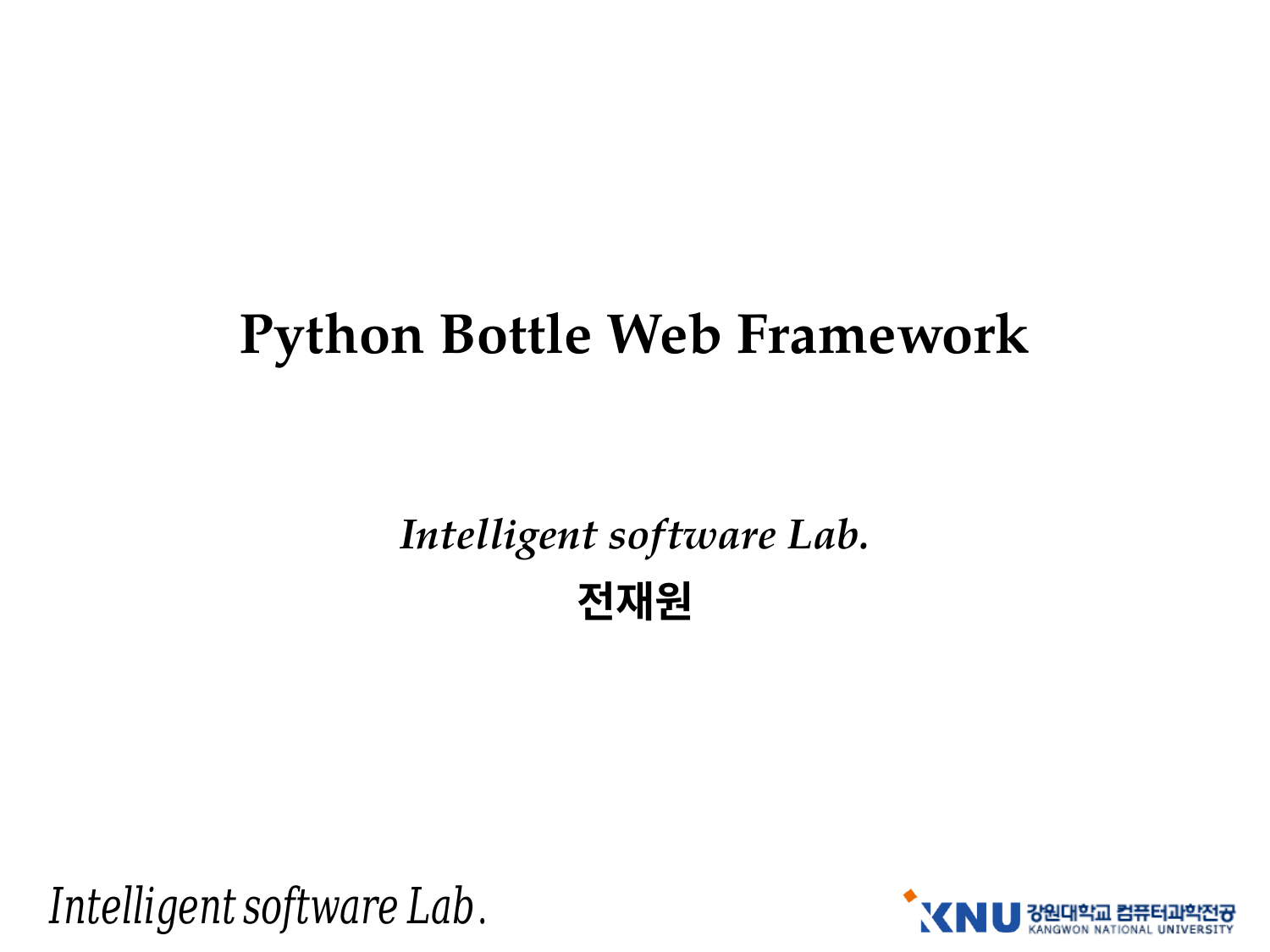

# Python Bottle Web Framework
Intelligent software Lab.
전재원